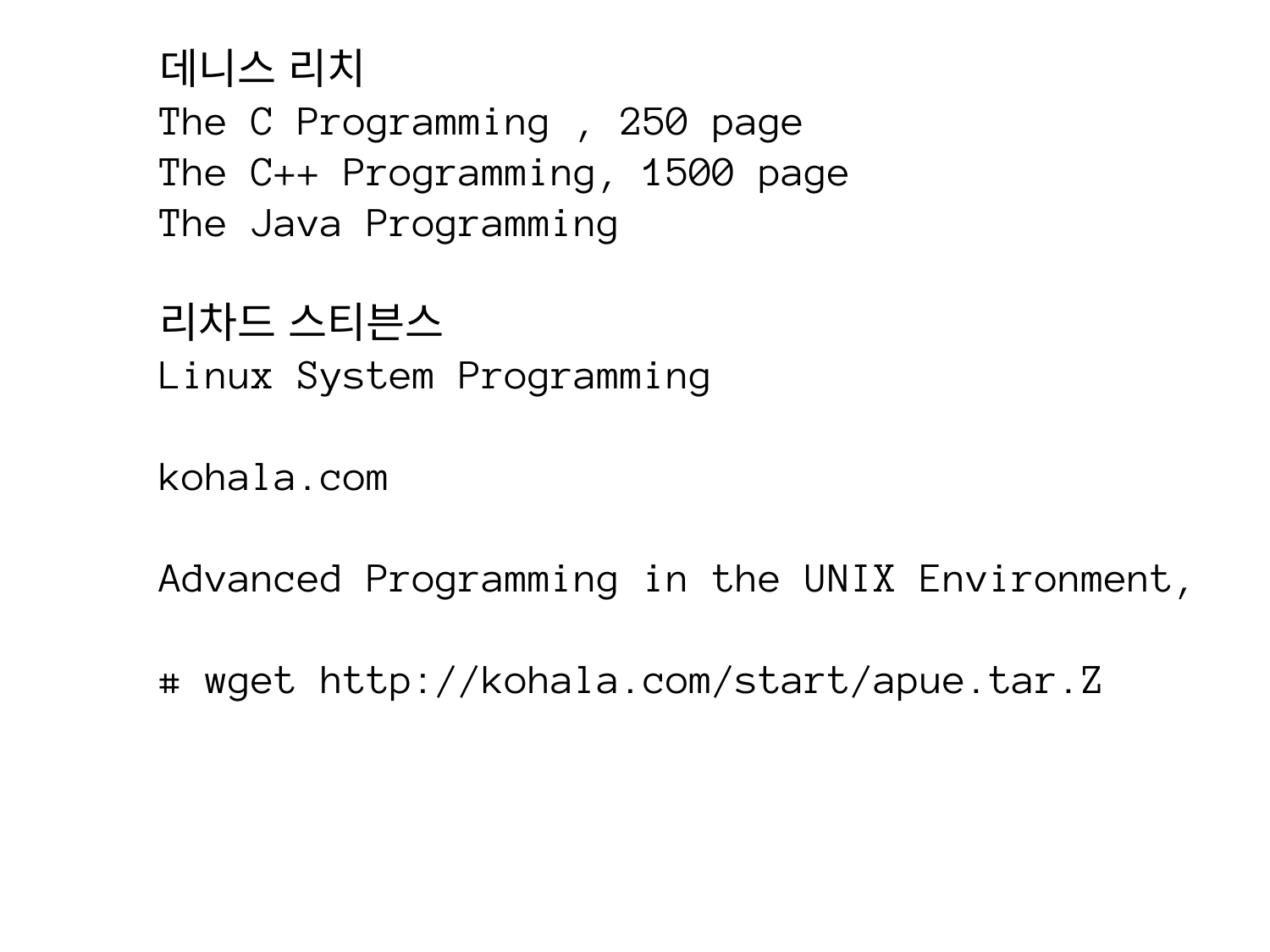

데니스 리치
The C Programming , 250 page
The C++ Programming, 1500 page
The Java Programming

리차드 스티븐스
Linux System Programming

kohala.com

Advanced Programming in the UNIX Environment,

# wget http://kohala.com/start/apue.tar.Z